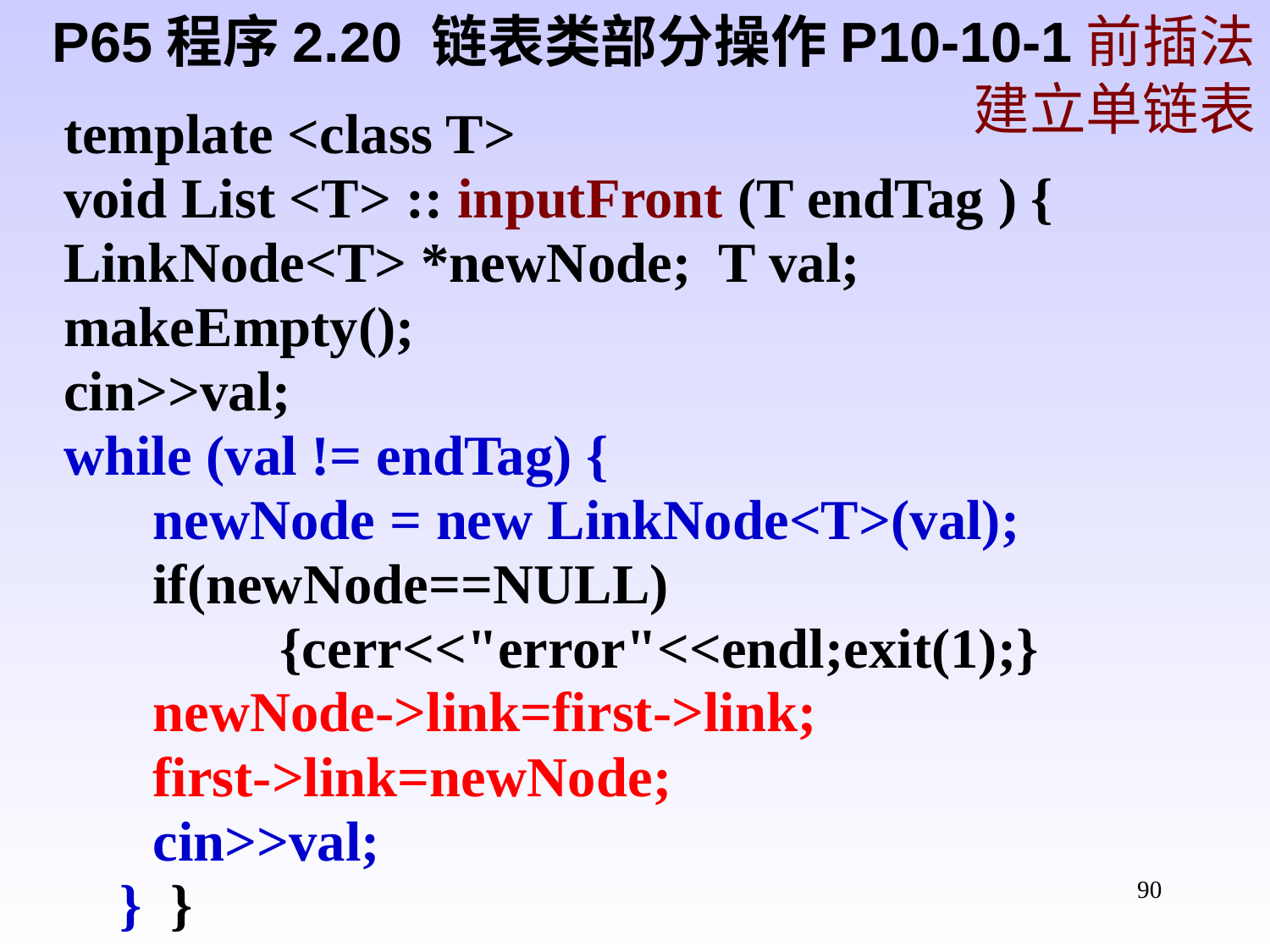

P65程序2.20 链表类部分操作P10-10-1前插法建立单链表
template <class T>
void List <T> :: inputFront (T endTag ) {
LinkNode<T> *newNode;  T val;
makeEmpty();
cin>>val;
while (val != endTag) {
	newNode = new LinkNode<T>(val);
	if(newNode==NULL)
		{cerr<<"error"<<endl;exit(1);}
	newNode->link=first->link;
	first->link=newNode;
	cin>>val;
    }  }
90